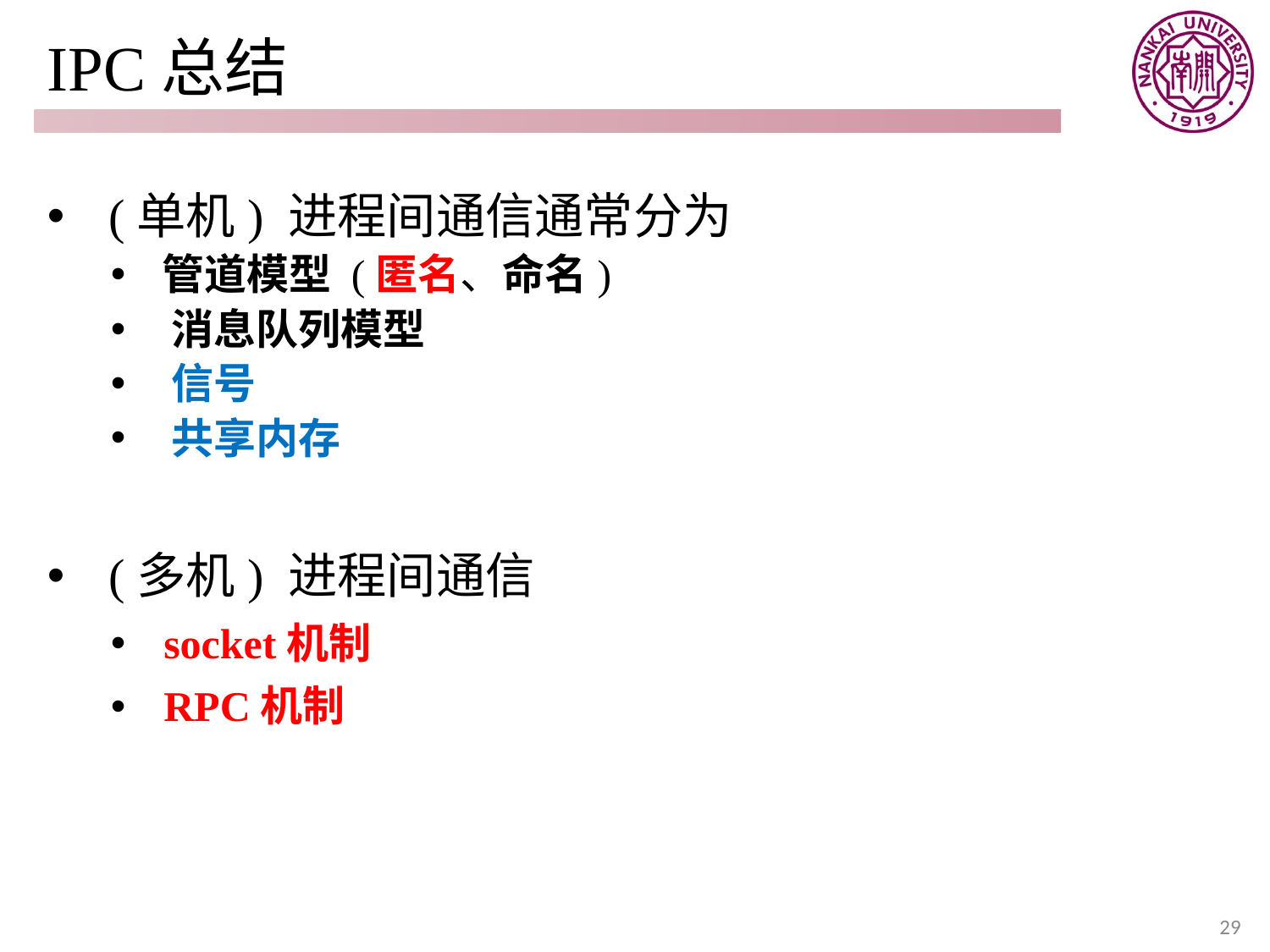

# IPC总结
 (单机) 进程间通信通常分为
 管道模型 (匿名、命名)
  消息队列模型
  信号
  共享内存

 (多机) 进程间通信
  socket机制
  RPC机制

29